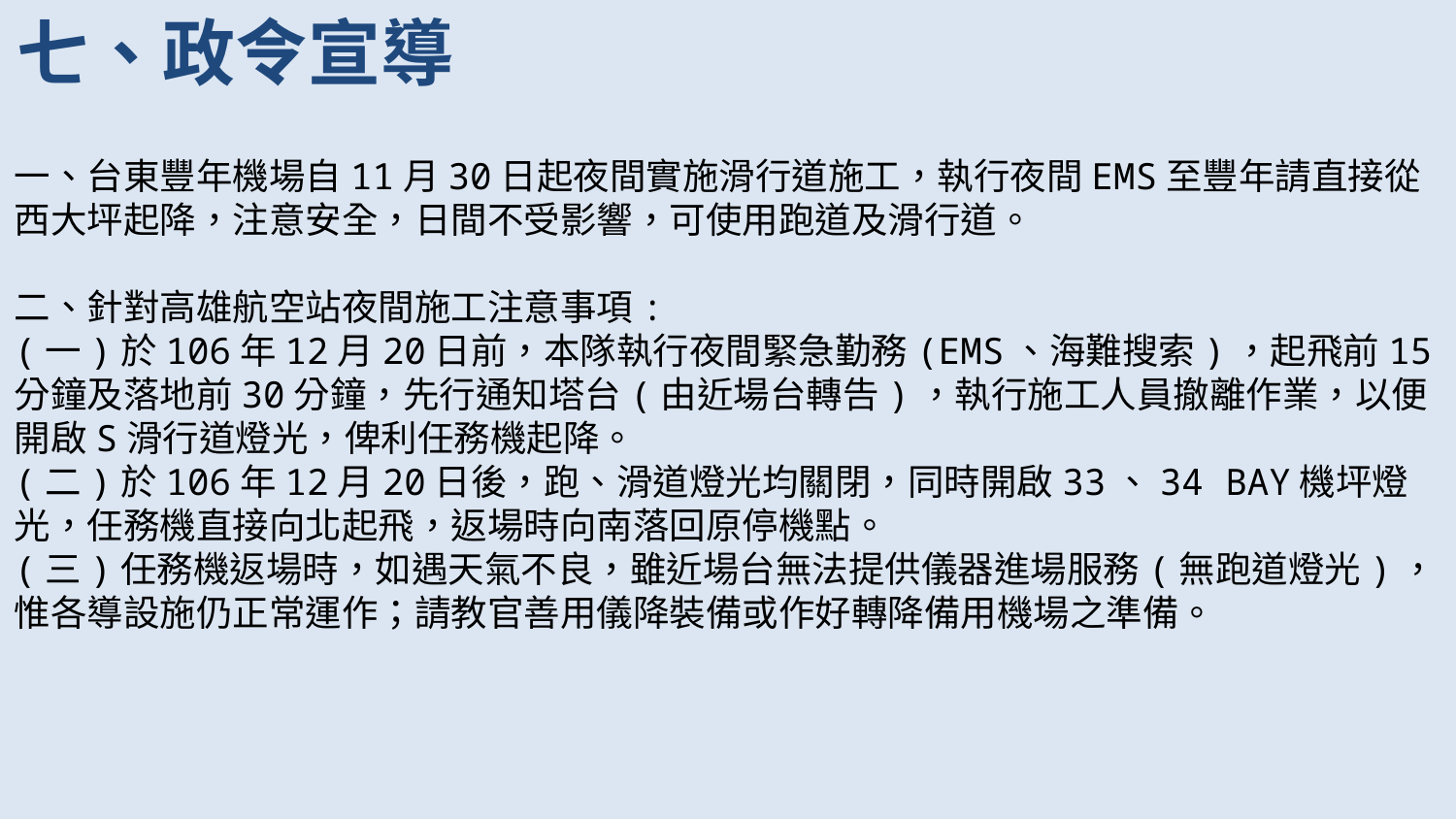

七、政令宣導
一、台東豐年機場自11月30日起夜間實施滑行道施工，執行夜間EMS至豐年請直接從西大坪起降，注意安全，日間不受影響，可使用跑道及滑行道。

二、針對高雄航空站夜間施工注意事項:
(一)於106年12月20日前，本隊執行夜間緊急勤務(EMS、海難搜索)，起飛前15分鐘及落地前30分鐘，先行通知塔台(由近場台轉告)，執行施工人員撤離作業，以便開啟S滑行道燈光，俾利任務機起降。
(二)於106年12月20日後，跑、滑道燈光均關閉，同時開啟33、34 BAY機坪燈光，任務機直接向北起飛，返場時向南落回原停機點。
(三)任務機返場時，如遇天氣不良，雖近場台無法提供儀器進場服務(無跑道燈光)，惟各導設施仍正常運作；請教官善用儀降裝備或作好轉降備用機場之準備。